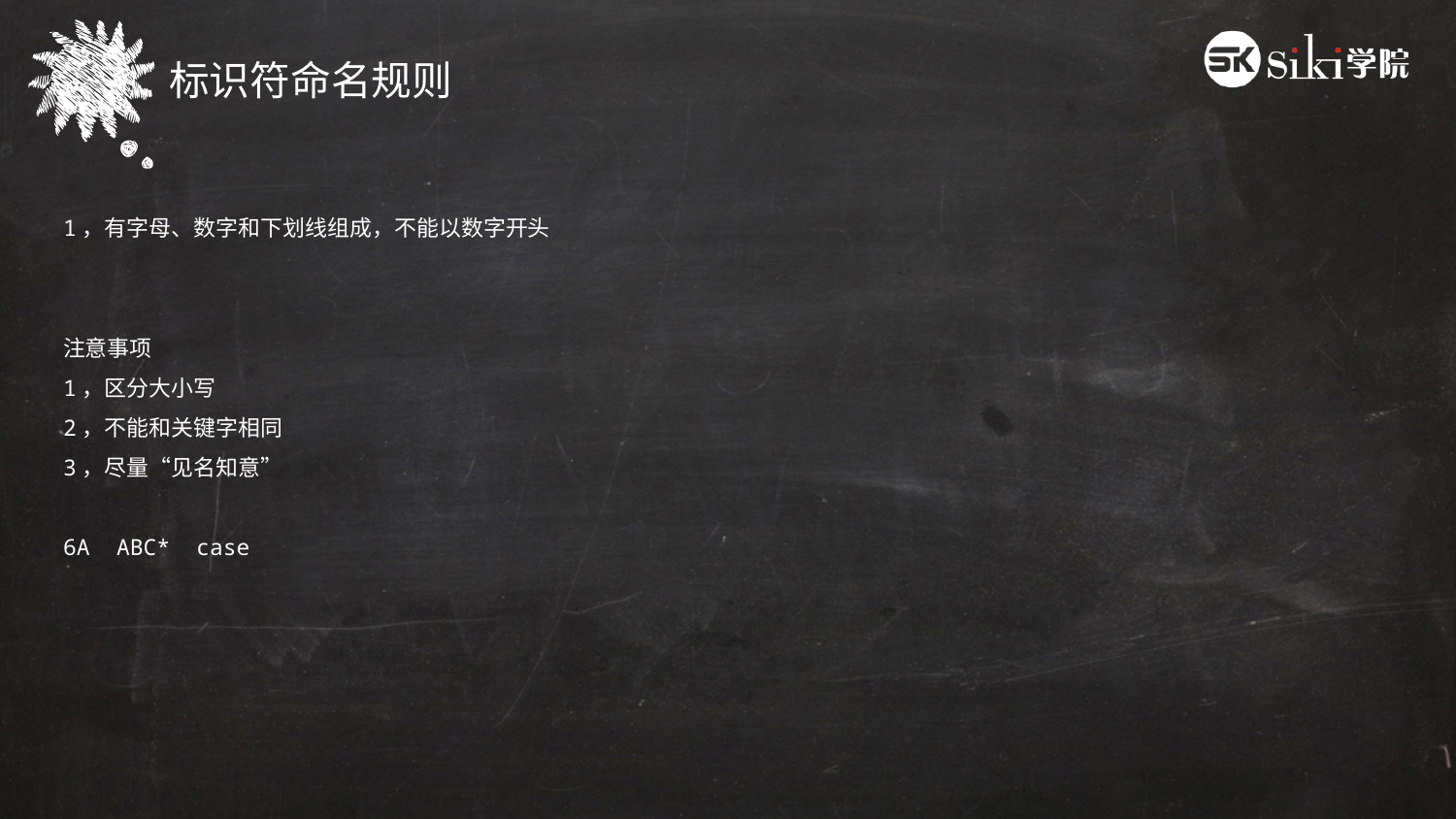

标识符命名规则
1，有字母、数字和下划线组成，不能以数字开头

注意事项
1，区分大小写
2，不能和关键字相同
3，尽量“见名知意”

6A  ABC*  case